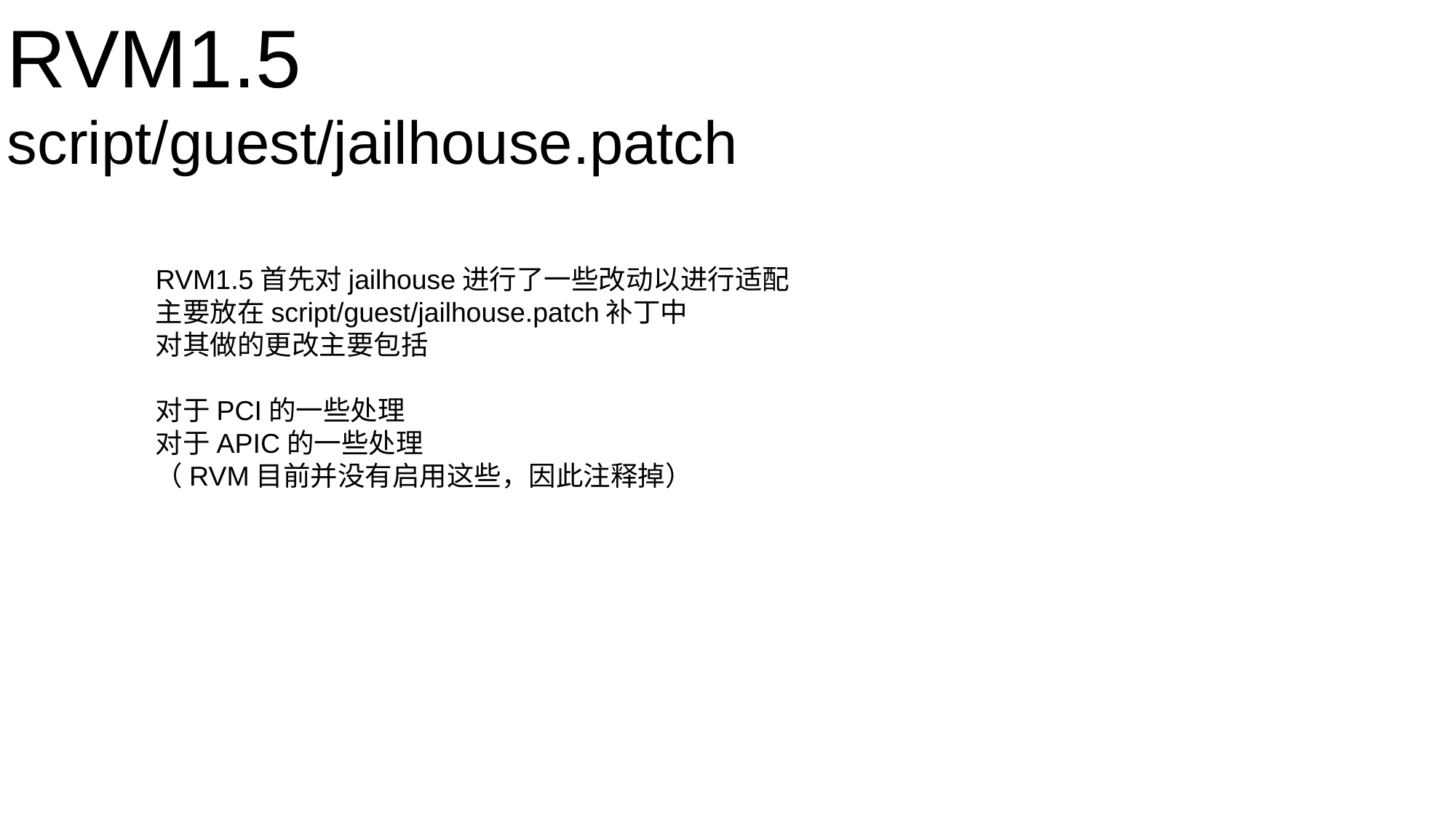

RVM1.5
script/guest/jailhouse.patch
RVM1.5首先对jailhouse进行了一些改动以进行适配
主要放在script/guest/jailhouse.patch补丁中
对其做的更改主要包括

对于PCI的一些处理
对于APIC的一些处理
（RVM目前并没有启用这些，因此注释掉）